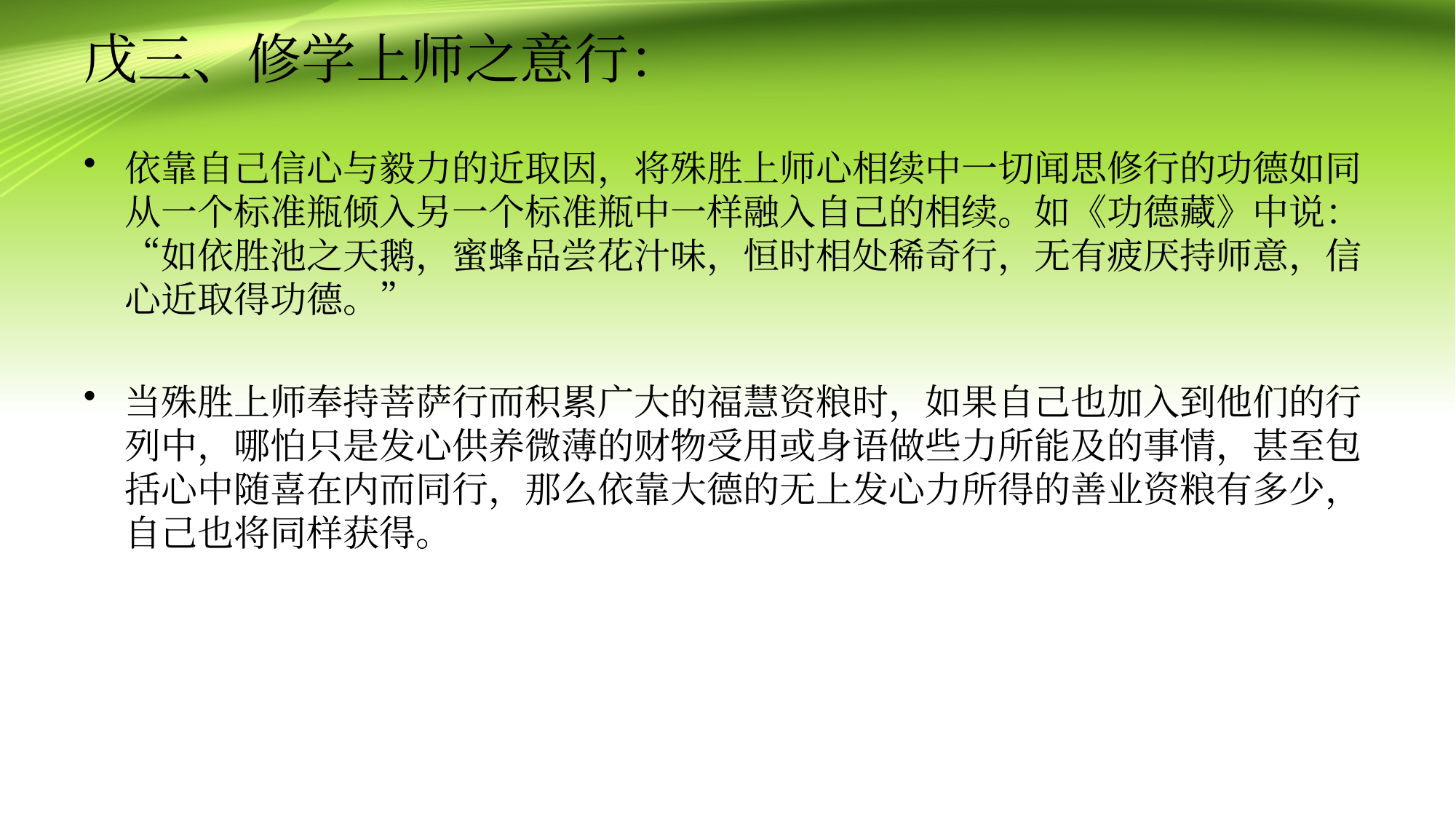

# 戊三、修学上师之意行：
依靠自己信心与毅力的近取因，将殊胜上师心相续中一切闻思修行的功德如同从一个标准瓶倾入另一个标准瓶中一样融入自己的相续。如《功德藏》中说：“如依胜池之天鹅，蜜蜂品尝花汁味，恒时相处稀奇行，无有疲厌持师意，信心近取得功德。”

当殊胜上师奉持菩萨行而积累广大的福慧资粮时，如果自己也加入到他们的行列中，哪怕只是发心供养微薄的财物受用或身语做些力所能及的事情，甚至包括心中随喜在内而同行，那么依靠大德的无上发心力所得的善业资粮有多少，自己也将同样获得。